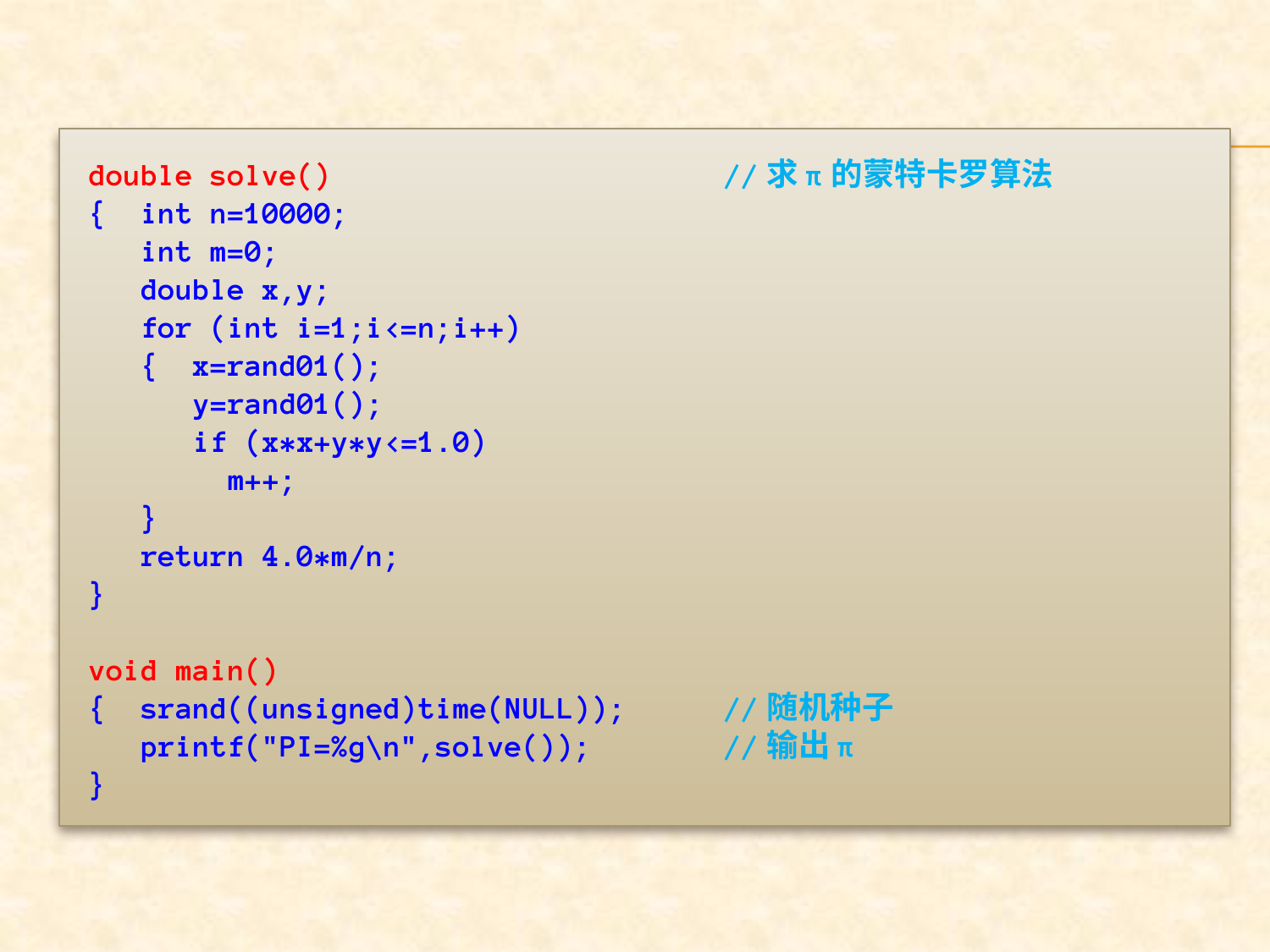

double solve()				//求π的蒙特卡罗算法
{  int n=10000;
   int m=0;
   double x,y;
   for (int i=1;i<=n;i++)
   {  x=rand01();
      y=rand01();
      if (x*x+y*y<=1.0)
        m++;
   }
   return 4.0*m/n;
}
void main()
{  srand((unsigned)time(NULL));	//随机种子
   printf("PI=%g\n",solve());		//输出π
}